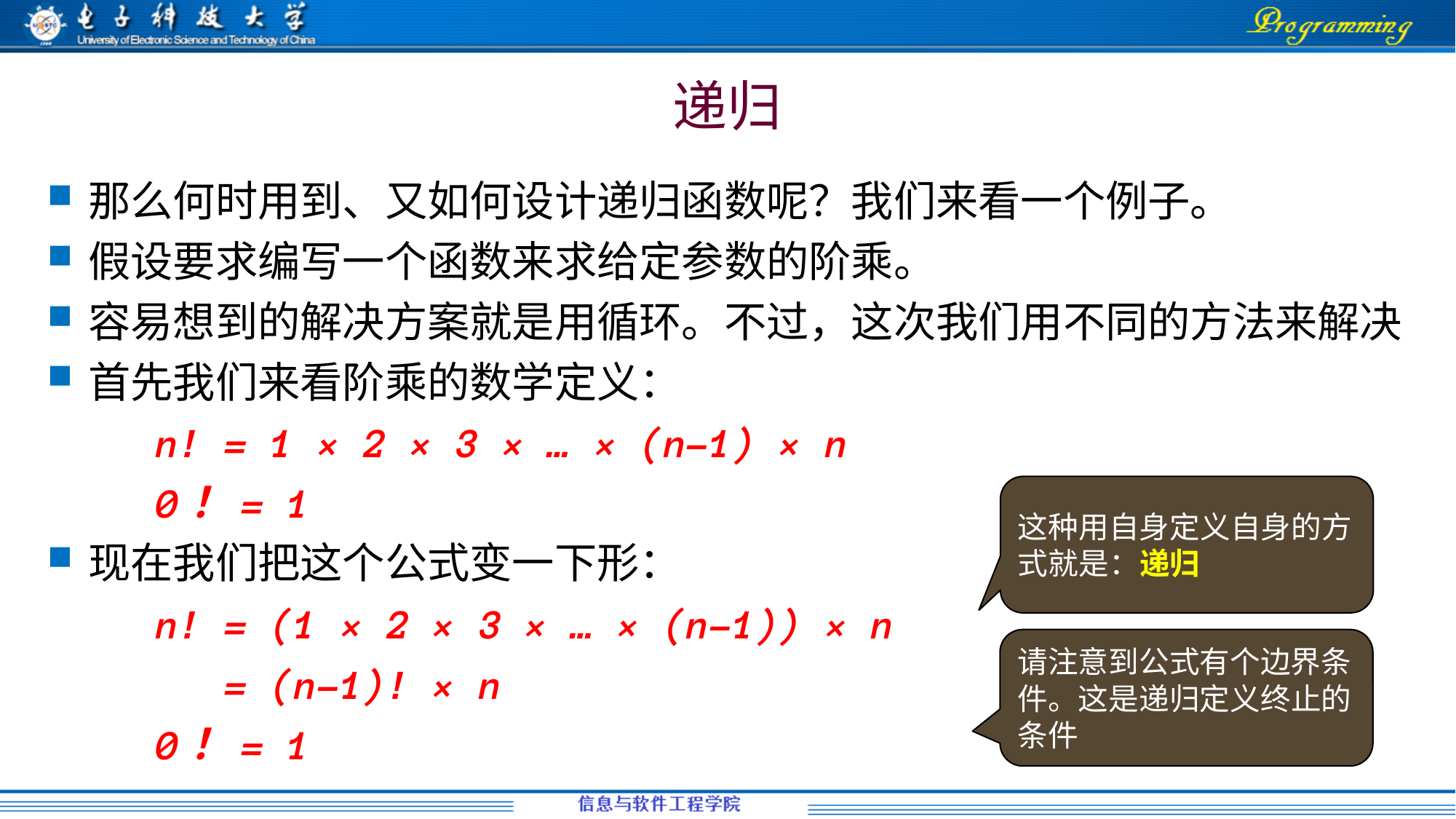

# 递归
那么何时用到、又如何设计递归函数呢？我们来看一个例子。
假设要求编写一个函数来求给定参数的阶乘。
容易想到的解决方案就是用循环。不过，这次我们用不同的方法来解决
首先我们来看阶乘的数学定义：
	n! = 1 × 2 × 3 × … × (n-1) × n
	0！= 1
现在我们把这个公式变一下形：
	n! = (1 × 2 × 3 × … × (n-1)) × n
	   = (n-1)! × n
	0！= 1

这种用自身定义自身的方式就是：递归
请注意到公式有个边界条件。这是递归定义终止的条件